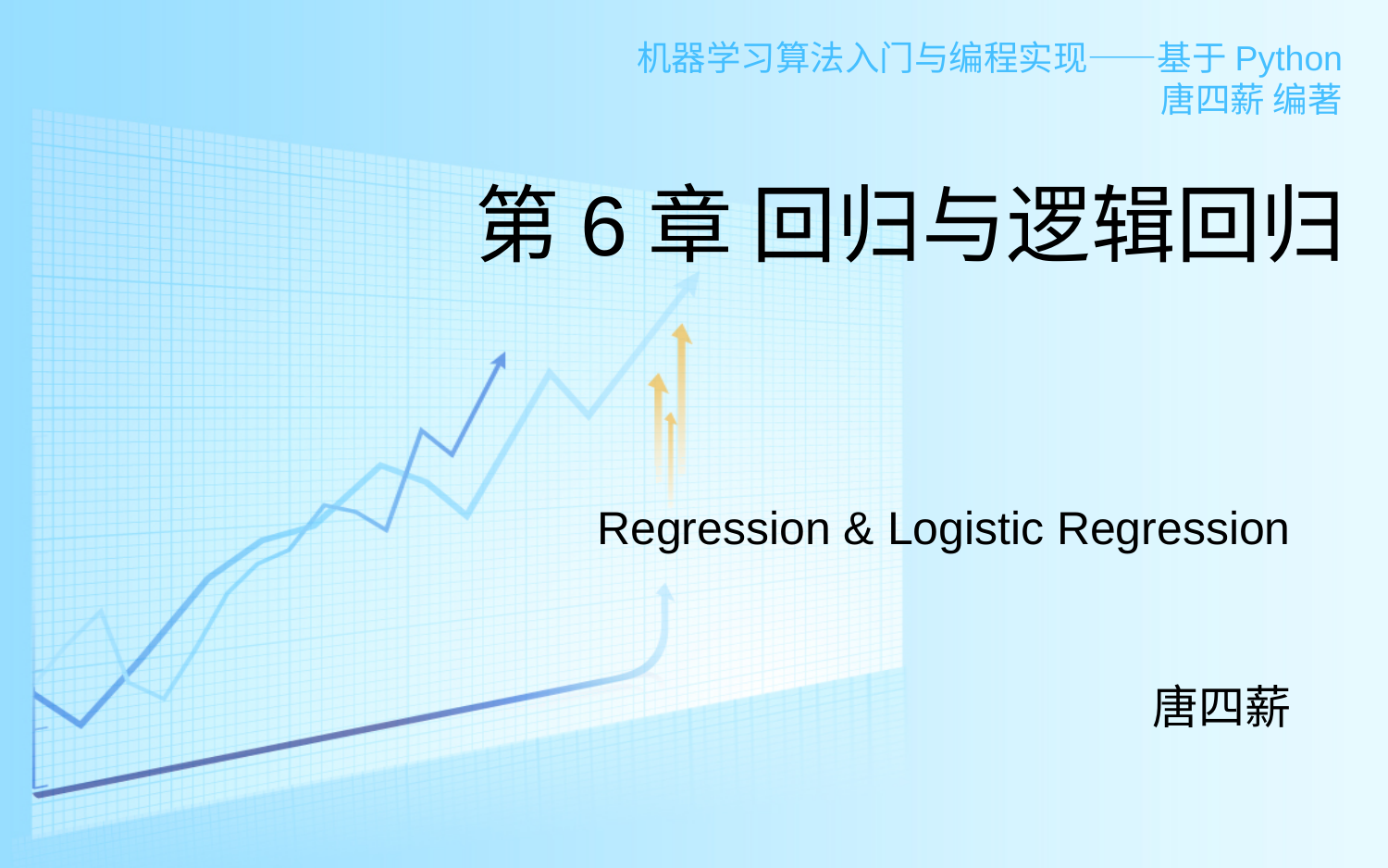

机器学习算法入门与编程实现——基于Python
唐四薪 编著
# 第6章 回归与逻辑回归
Regression & Logistic Regression
唐四薪